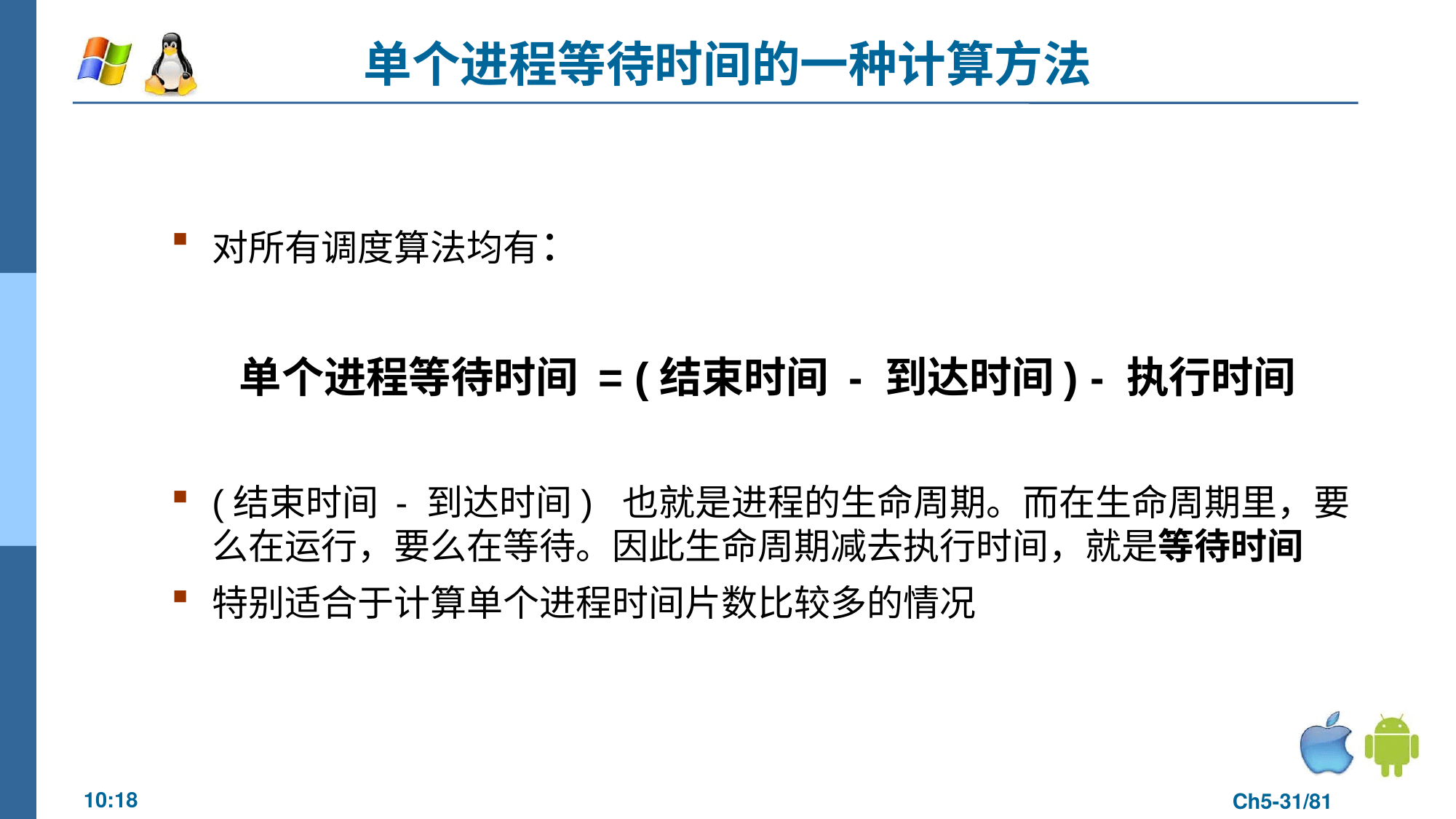

# 单个进程等待时间的一种计算方法

对所有调度算法均有：

      单个进程等待时间 = (结束时间 - 到达时间) - 执行时间

(结束时间 - 到达时间)  也就是进程的生命周期。而在生命周期里，要么在运行，要么在等待。因此生命周期减去执行时间，就是等待时间
特别适合于计算单个进程时间片数比较多的情况